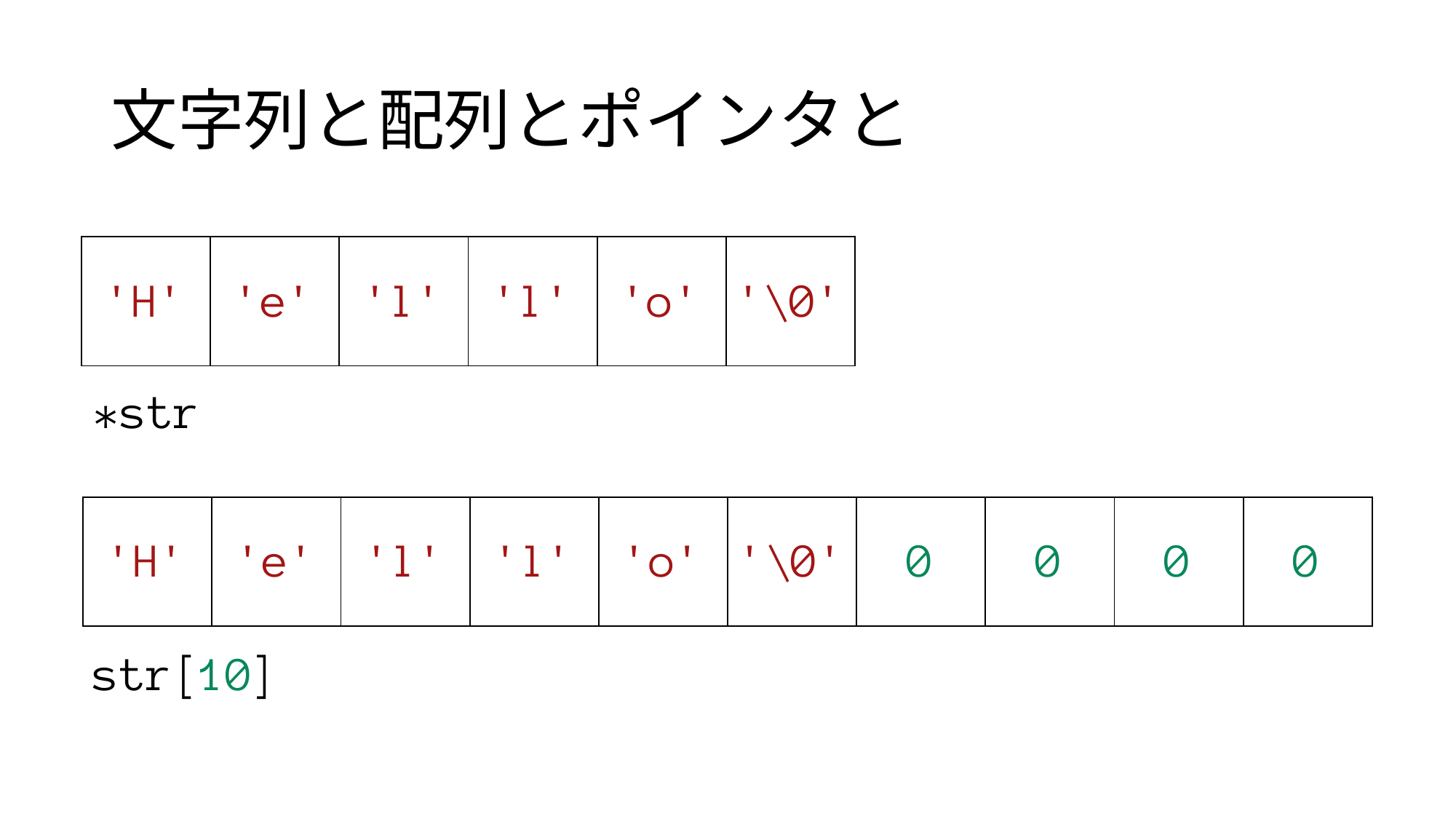

# 文字列と配列とポインタと
| 'H' | 'e' | 'l' | 'l' | 'o' | '\0' |
| --- | --- | --- | --- | --- | --- |
*str
| 'H' | 'e' | 'l' | 'l' | 'o' | '\0' | 0 | 0 | 0 | 0 |
| --- | --- | --- | --- | --- | --- | --- | --- | --- | --- |
str[10]